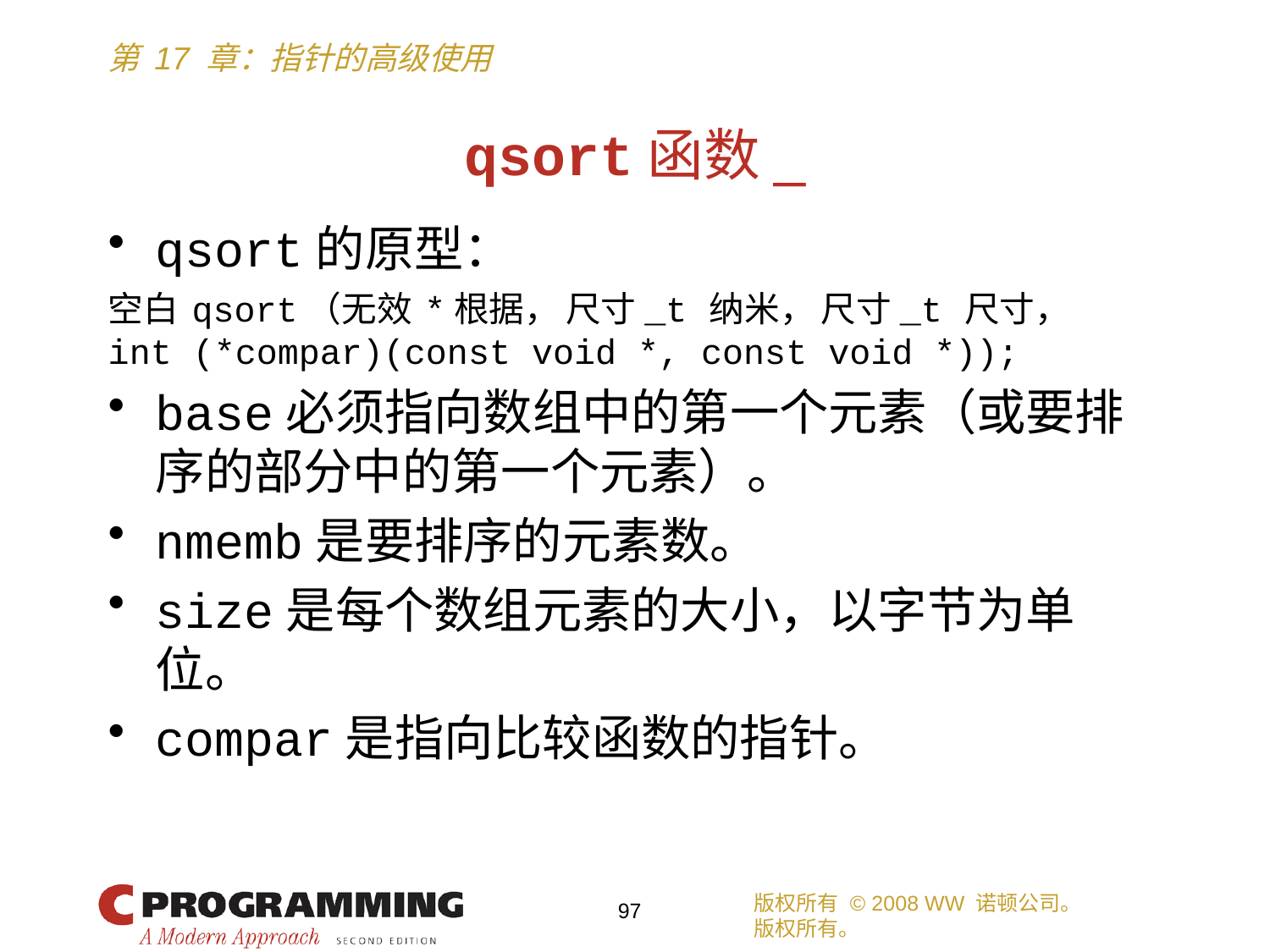

# qsort函数_
qsort的原型：
空白 qsort（无效 *根据， 尺寸_t 纳米， 尺寸_t 尺寸，
int (*compar)(const void *, const void *));
base必须指向数组中的第一个元素（或要排序的部分中的第一个元素）。
nmemb是要排序的元素数。
size是每个数组元素的大小，以字节为单位。
compar是指向比较函数的指针。
版权所有 © 2008 WW 诺顿公司。
版权所有。
97